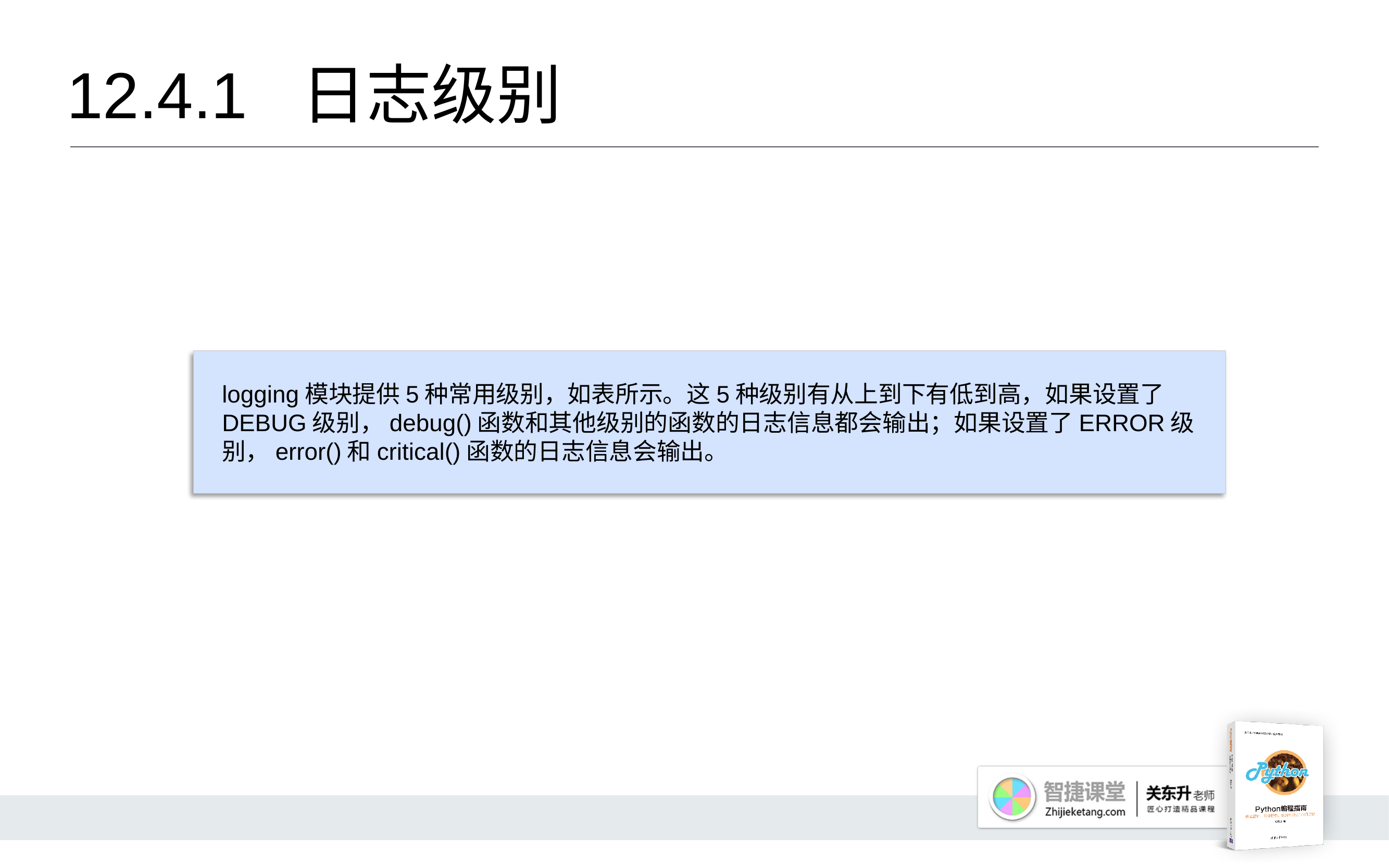

# 12.4.1 	日志级别
logging模块提供5种常用级别，如表所示。这5种级别有从上到下有低到高，如果设置了DEBUG级别，debug()函数和其他级别的函数的日志信息都会输出；如果设置了ERROR级别，error()和critical()函数的日志信息会输出。